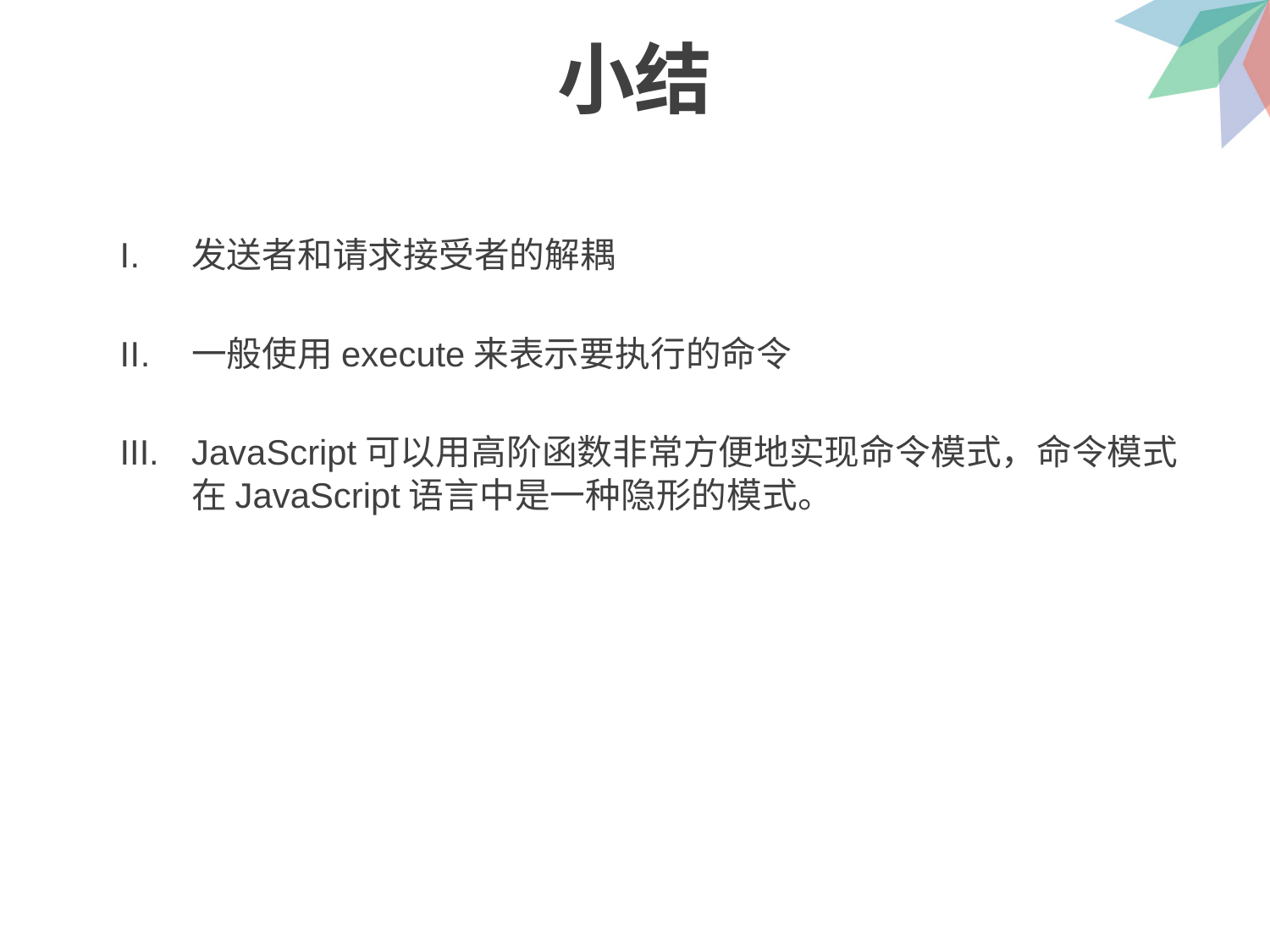

# 小结
发送者和请求接受者的解耦

一般使用execute来表示要执行的命令

JavaScript可以用高阶函数非常方便地实现命令模式，命令模式在JavaScript语言中是一种隐形的模式。